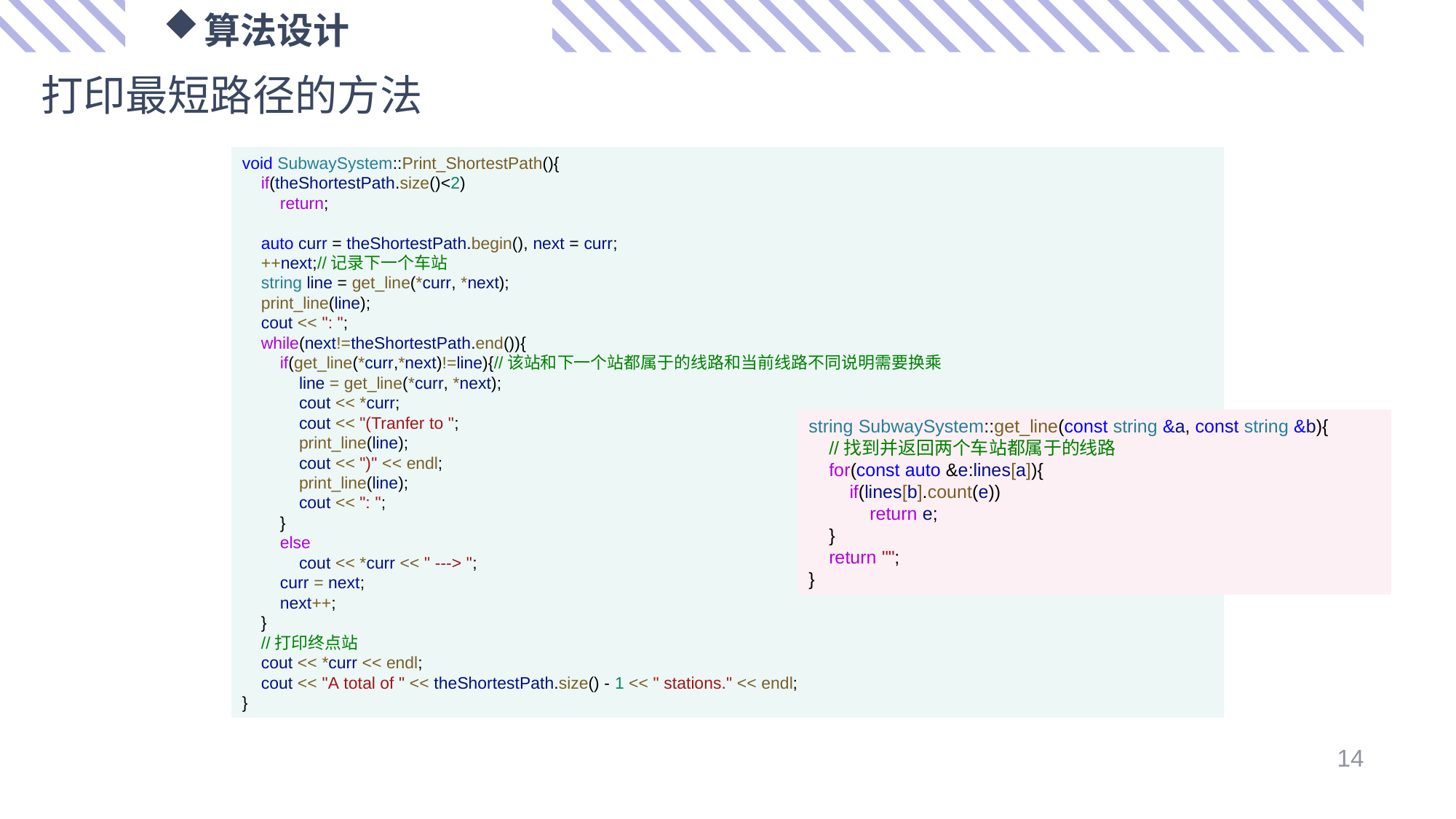

算法设计
打印最短路径的方法
void SubwaySystem::Print_ShortestPath(){
    if(theShortestPath.size()<2)
        return;

    auto curr = theShortestPath.begin(), next = curr;
    ++next;//记录下一个车站
    string line = get_line(*curr, *next);
    print_line(line);
    cout << ": ";
    while(next!=theShortestPath.end()){
        if(get_line(*curr,*next)!=line){//该站和下一个站都属于的线路和当前线路不同说明需要换乘
            line = get_line(*curr, *next);
            cout << *curr;
            cout << "(Tranfer to ";
            print_line(line);
            cout << ")" << endl;
            print_line(line);
            cout << ": ";
        }
        else
            cout << *curr << " ---> ";
        curr = next;
        next++;
    }
    //打印终点站
    cout << *curr << endl;
    cout << "A total of " << theShortestPath.size() - 1 << " stations." << endl;
}
string SubwaySystem::get_line(const string &a, const string &b){
    //找到并返回两个车站都属于的线路
    for(const auto &e:lines[a]){
        if(lines[b].count(e))
            return e;
    }
    return "";
}
14